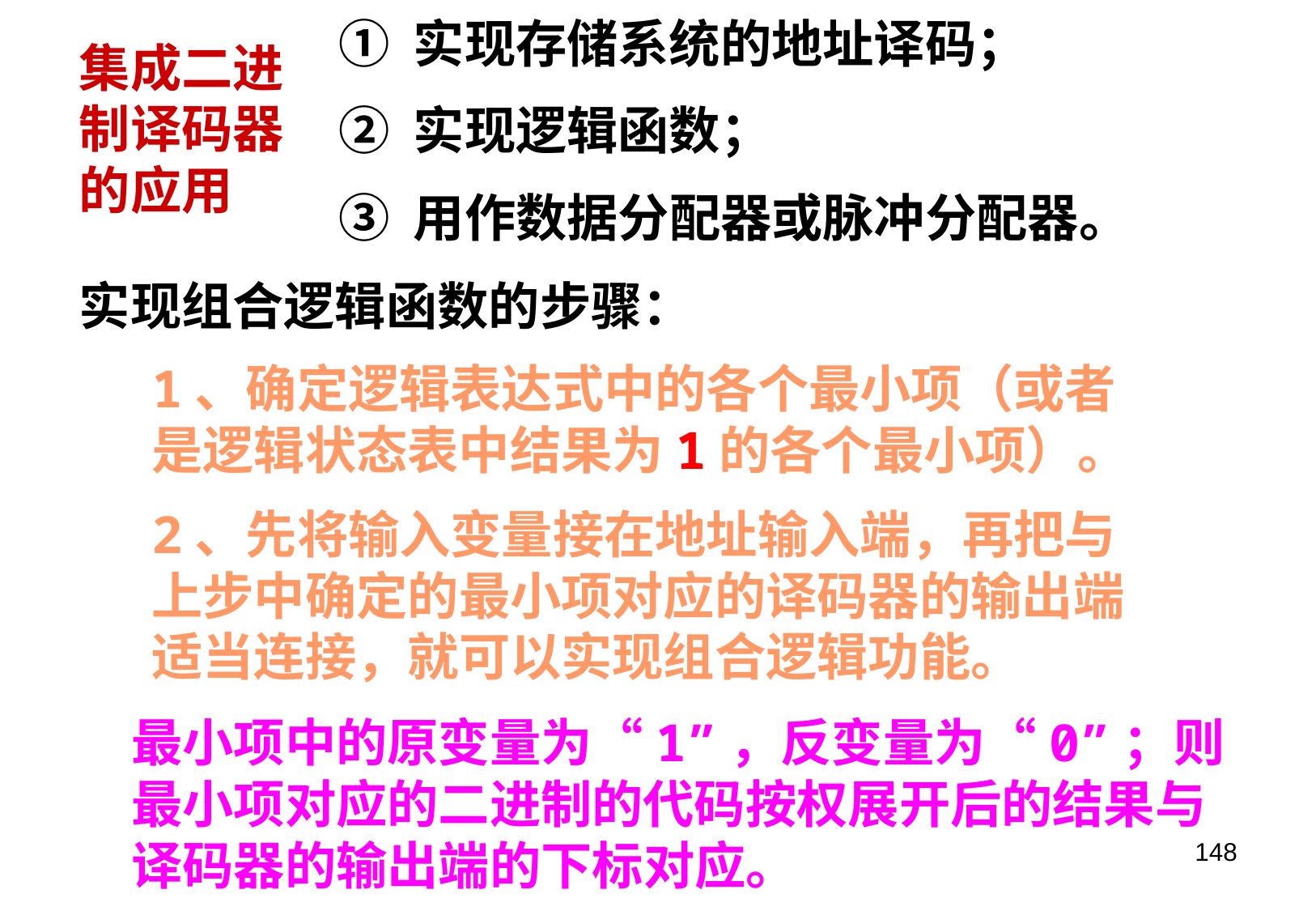

① 实现存储系统的地址译码；
② 实现逻辑函数；
③ 用作数据分配器或脉冲分配器。
集成二进制译码器的应用
实现组合逻辑函数的步骤：
1、确定逻辑表达式中的各个最小项（或者是逻辑状态表中结果为1的各个最小项）。
2、先将输入变量接在地址输入端，再把与上步中确定的最小项对应的译码器的输出端适当连接，就可以实现组合逻辑功能。
最小项中的原变量为“1”，反变量为“0”；则最小项对应的二进制的代码按权展开后的结果与译码器的输出端的下标对应。
148